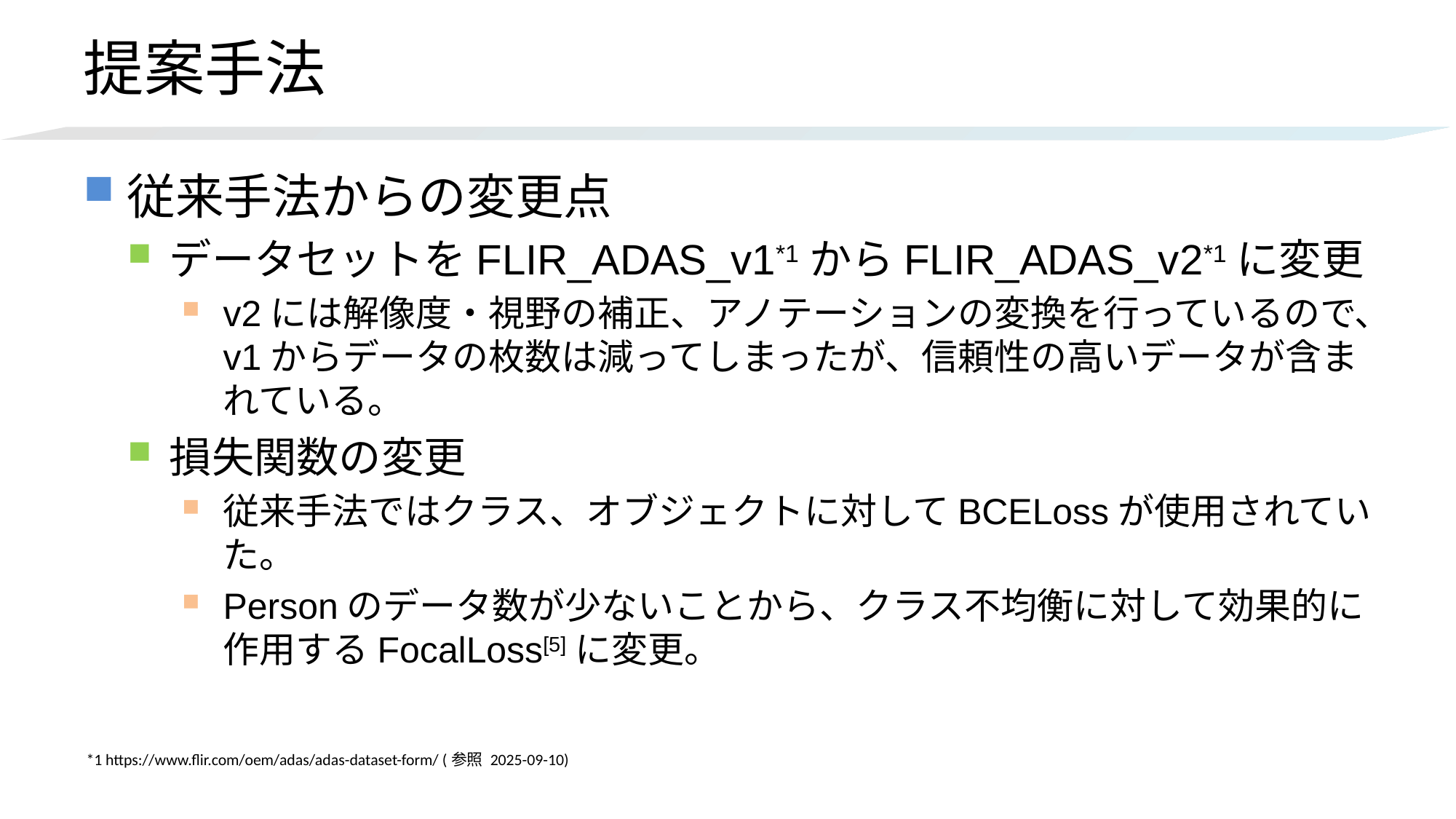

# 提案手法
従来手法からの変更点
データセットをFLIR_ADAS_v1*1からFLIR_ADAS_v2*1に変更
v2には解像度・視野の補正、アノテーションの変換を行っているので、v1からデータの枚数は減ってしまったが、信頼性の高いデータが含まれている。
損失関数の変更
従来手法ではクラス、オブジェクトに対してBCELossが使用されていた。
Personのデータ数が少ないことから、クラス不均衡に対して効果的に作用するFocalLoss[5]に変更。

*1 https://www.flir.com/oem/adas/adas-dataset-form/ (参照 2025-09-10)